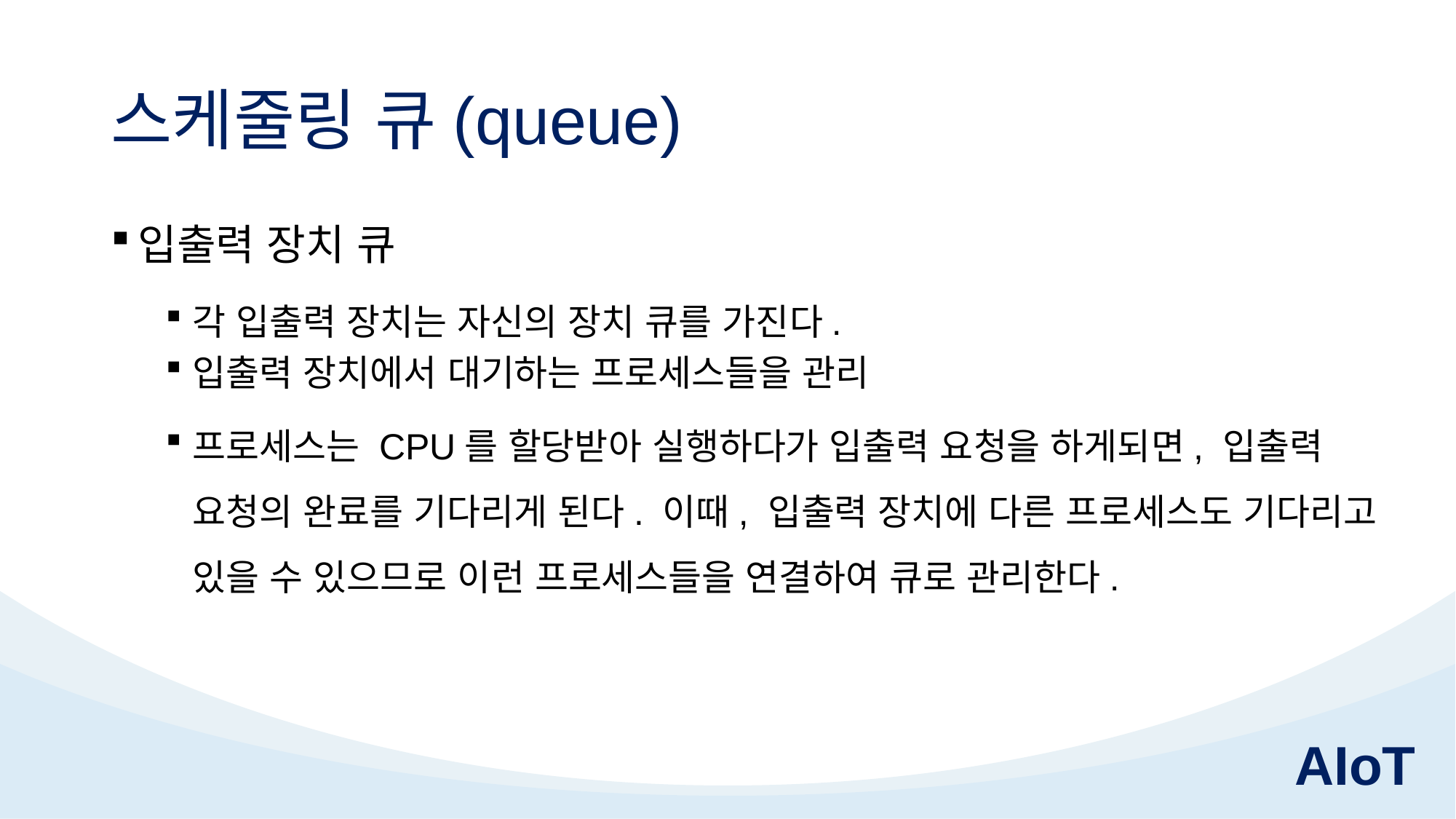

# 스케줄링 큐(queue)
입출력 장치 큐
각 입출력 장치는 자신의 장치 큐를 가진다.
입출력 장치에서 대기하는 프로세스들을 관리
프로세스는 CPU를 할당받아 실행하다가 입출력 요청을 하게되면, 입출력 요청의 완료를 기다리게 된다. 이때, 입출력 장치에 다른 프로세스도 기다리고 있을 수 있으므로 이런 프로세스들을 연결하여 큐로 관리한다.